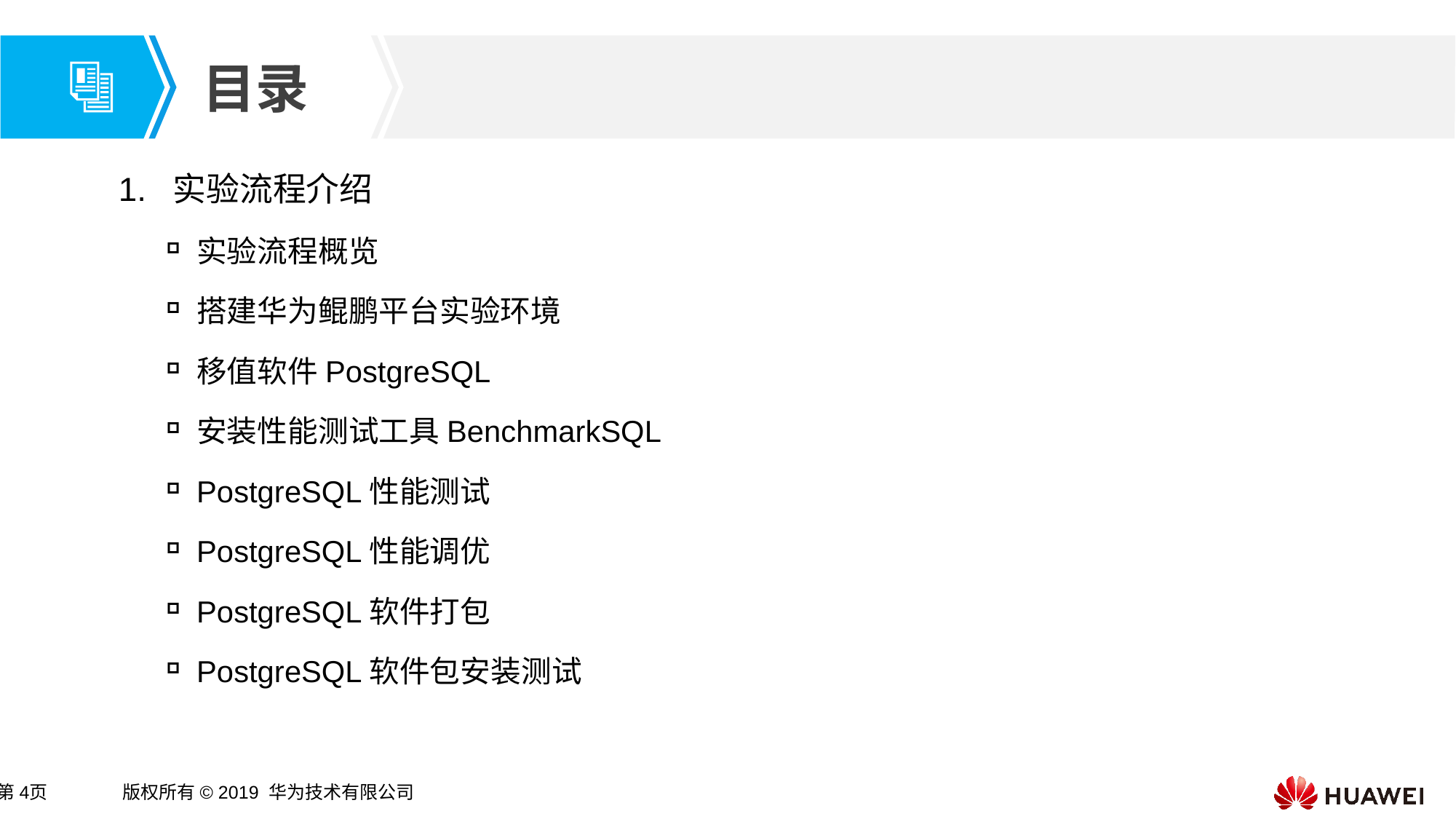

实验流程介绍
实验流程概览
搭建华为鲲鹏平台实验环境
移值软件PostgreSQL
安装性能测试工具BenchmarkSQL
PostgreSQL性能测试
PostgreSQL性能调优
PostgreSQL软件打包
PostgreSQL软件包安装测试